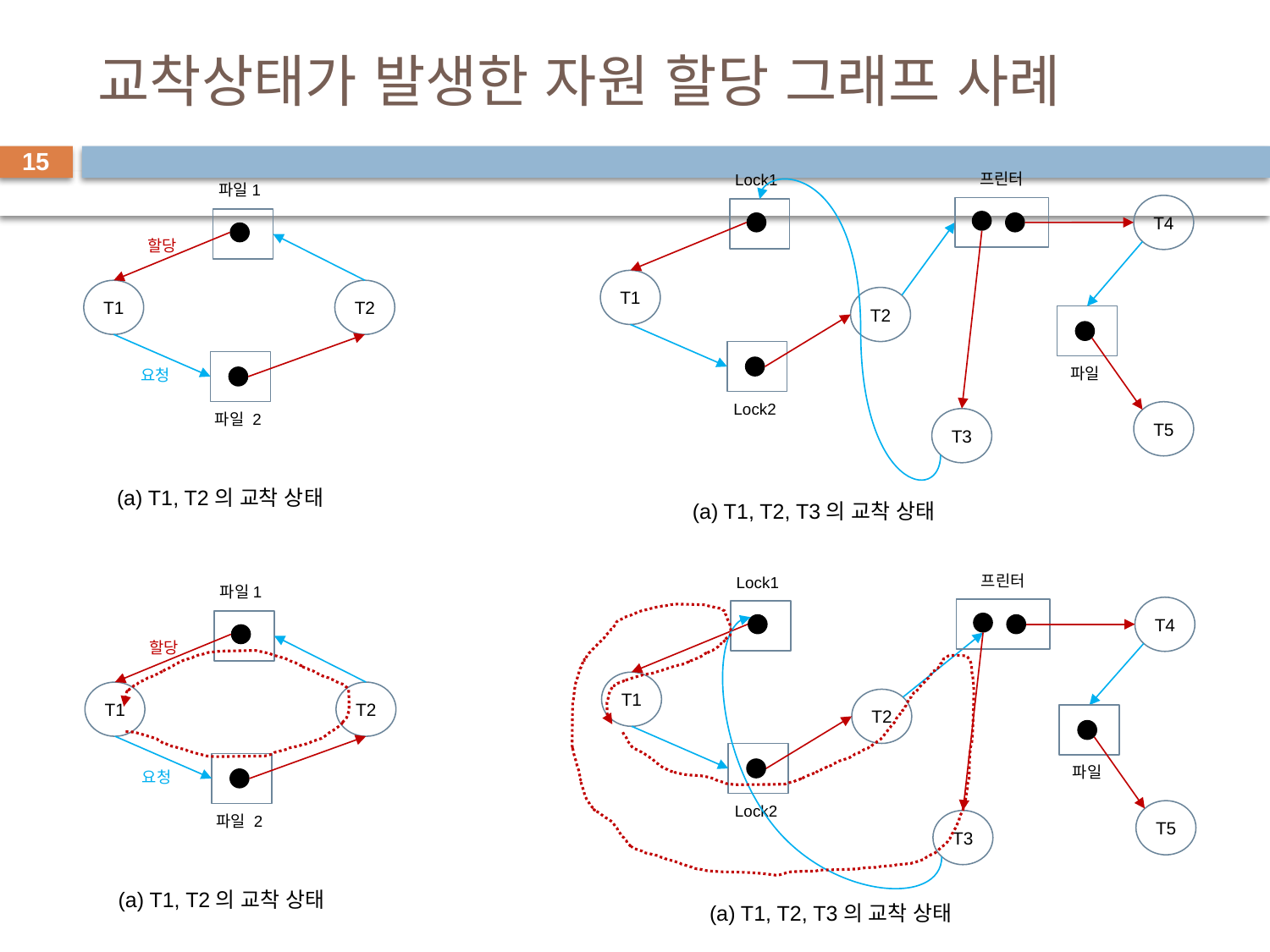

# 교착상태가 발생한 자원 할당 그래프 사례
15
프린터
Lock1
파일1
T4

할당
T1
T1
T2
T2

요청
파일

Lock2
T5
파일 2
T3
(a) T1, T2의 교착 상태
(a) T1, T2, T3의 교착 상태
프린터
Lock1
파일1
T4

할당

T1
T1
T2
T2

파일
요청

Lock2
T5
파일 2
T3
(a) T1, T2의 교착 상태
(a) T1, T2, T3의 교착 상태